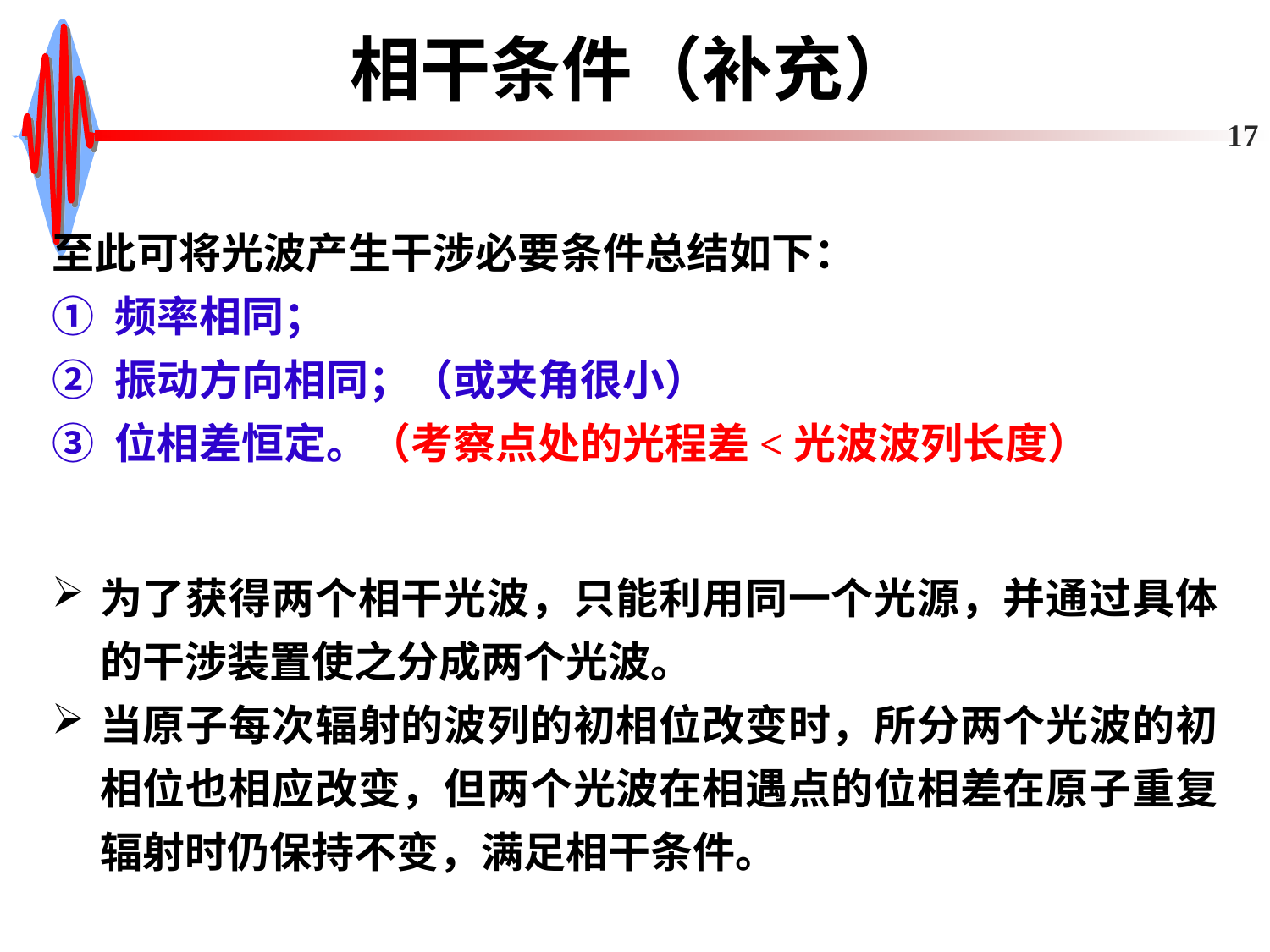

# 相干条件（补充）
17
至此可将光波产生干涉必要条件总结如下：
① 频率相同；
② 振动方向相同；（或夹角很小）
③ 位相差恒定。（考察点处的光程差<光波波列长度）
为了获得两个相干光波，只能利用同一个光源，并通过具体的干涉装置使之分成两个光波。
当原子每次辐射的波列的初相位改变时，所分两个光波的初相位也相应改变，但两个光波在相遇点的位相差在原子重复辐射时仍保持不变，满足相干条件。